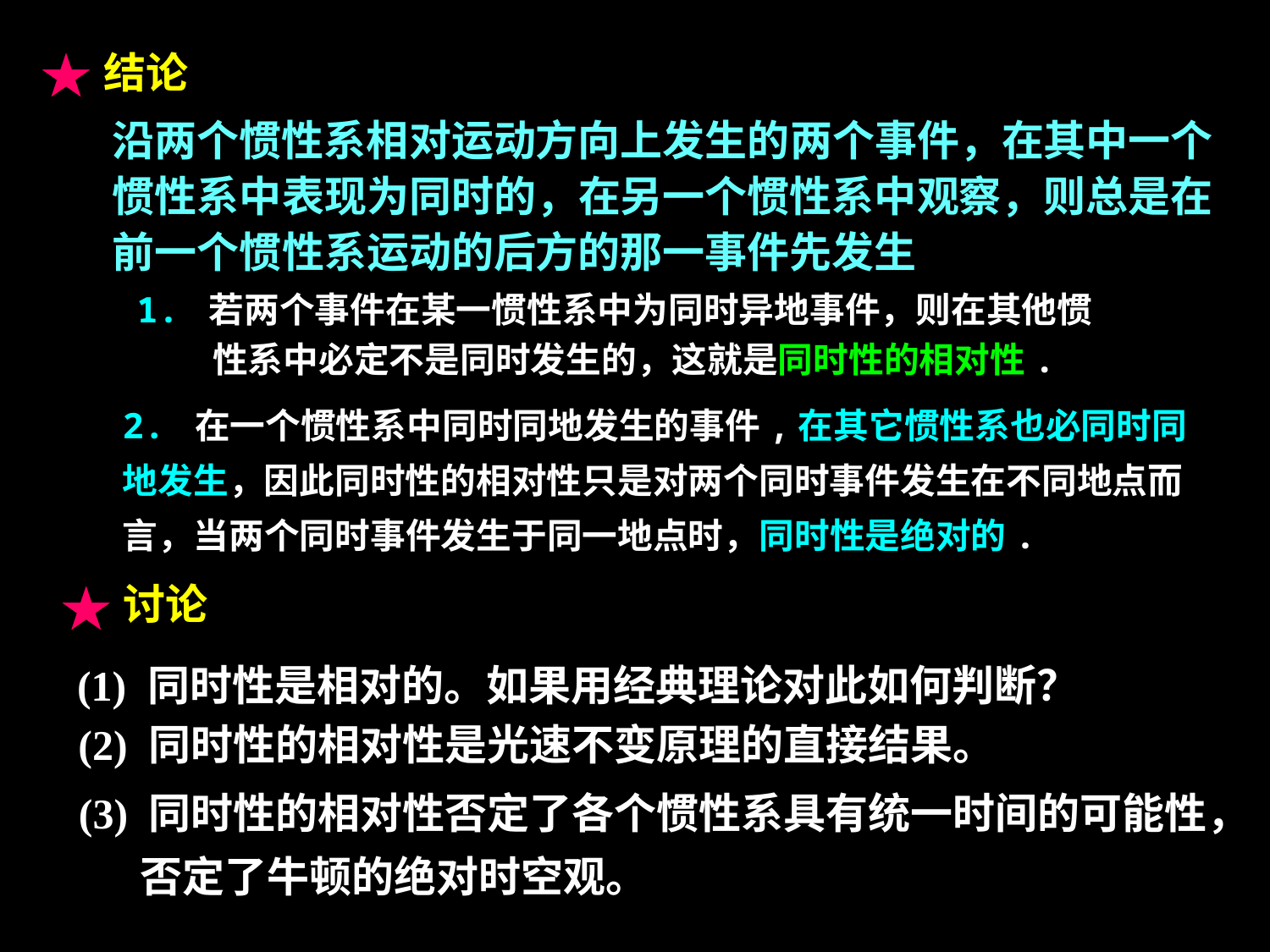

结论

沿两个惯性系相对运动方向上发生的两个事件，在其中一个惯性系中表现为同时的，在另一个惯性系中观察，则总是在前一个惯性系运动的后方的那一事件先发生
1. 若两个事件在某一惯性系中为同时异地事件，则在其他惯性系中必定不是同时发生的，这就是同时性的相对性.
2. 在一个惯性系中同时同地发生的事件,在其它惯性系也必同时同地发生，因此同时性的相对性只是对两个同时事件发生在不同地点而言，当两个同时事件发生于同一地点时，同时性是绝对的.
讨论

(1) 同时性是相对的。如果用经典理论对此如何判断？
(2) 同时性的相对性是光速不变原理的直接结果。
(3) 同时性的相对性否定了各个惯性系具有统一时间的可能性，否定了牛顿的绝对时空观。